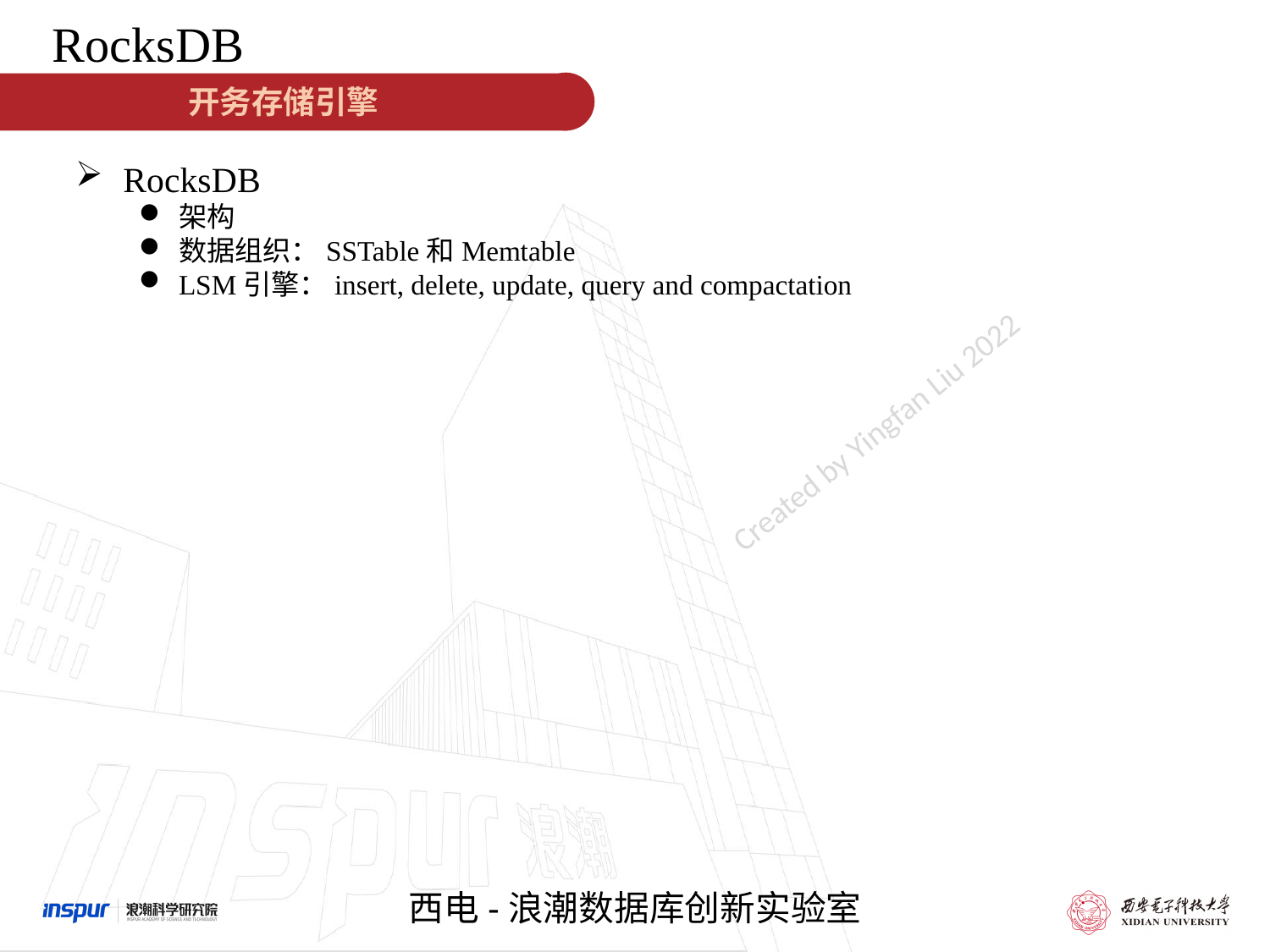

RocksDB

开务存储引擎
RocksDB
架构
数据组织：SSTable和Memtable
LSM引擎：insert, delete, update, query and compactation